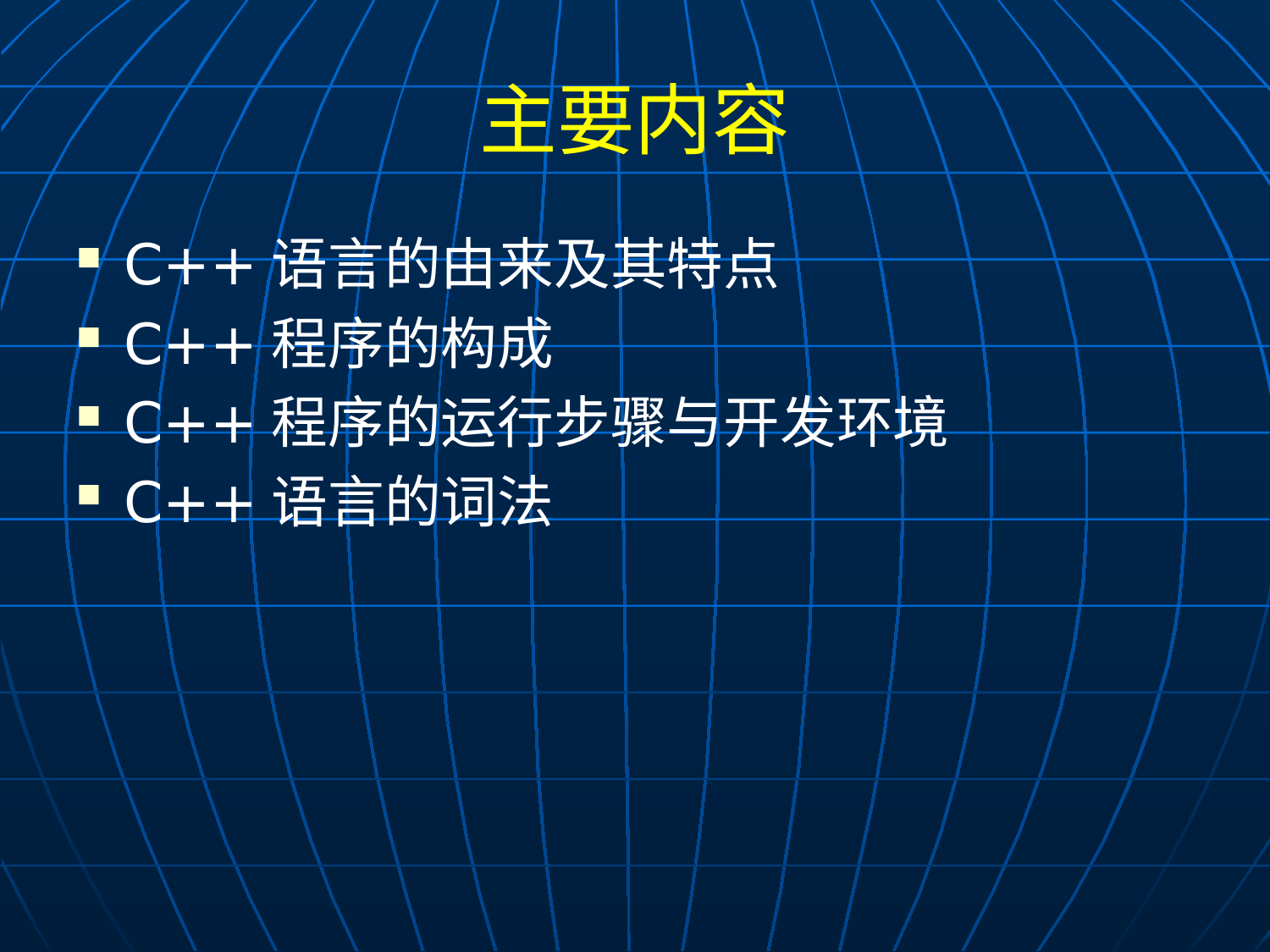

# 主要内容
C++语言的由来及其特点
C++程序的构成
C++程序的运行步骤与开发环境
C++语言的词法